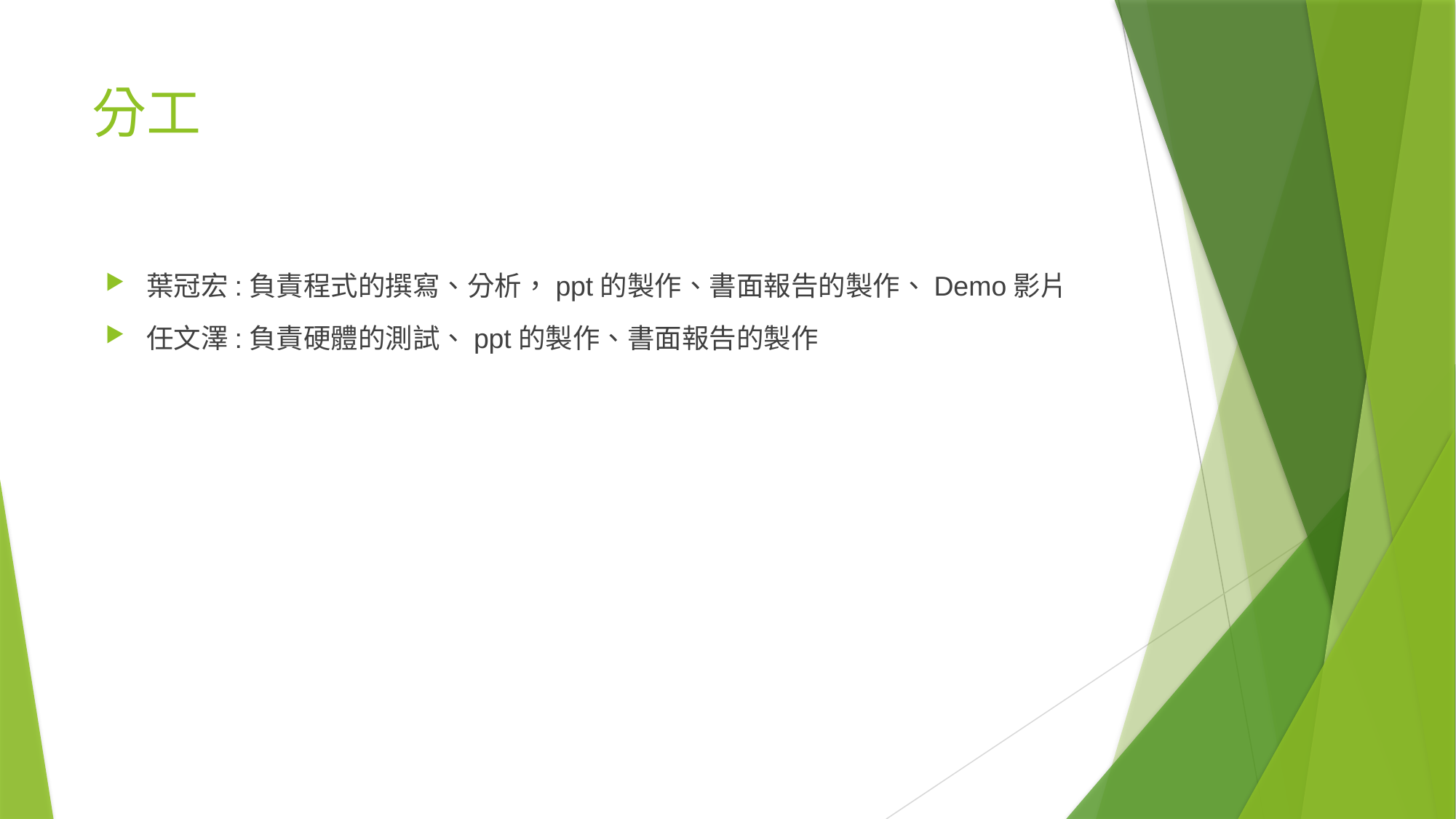

# 分工
葉冠宏:負責程式的撰寫、分析，ppt的製作、書面報告的製作、Demo影片
任文澤:負責硬體的測試、ppt的製作、書面報告的製作